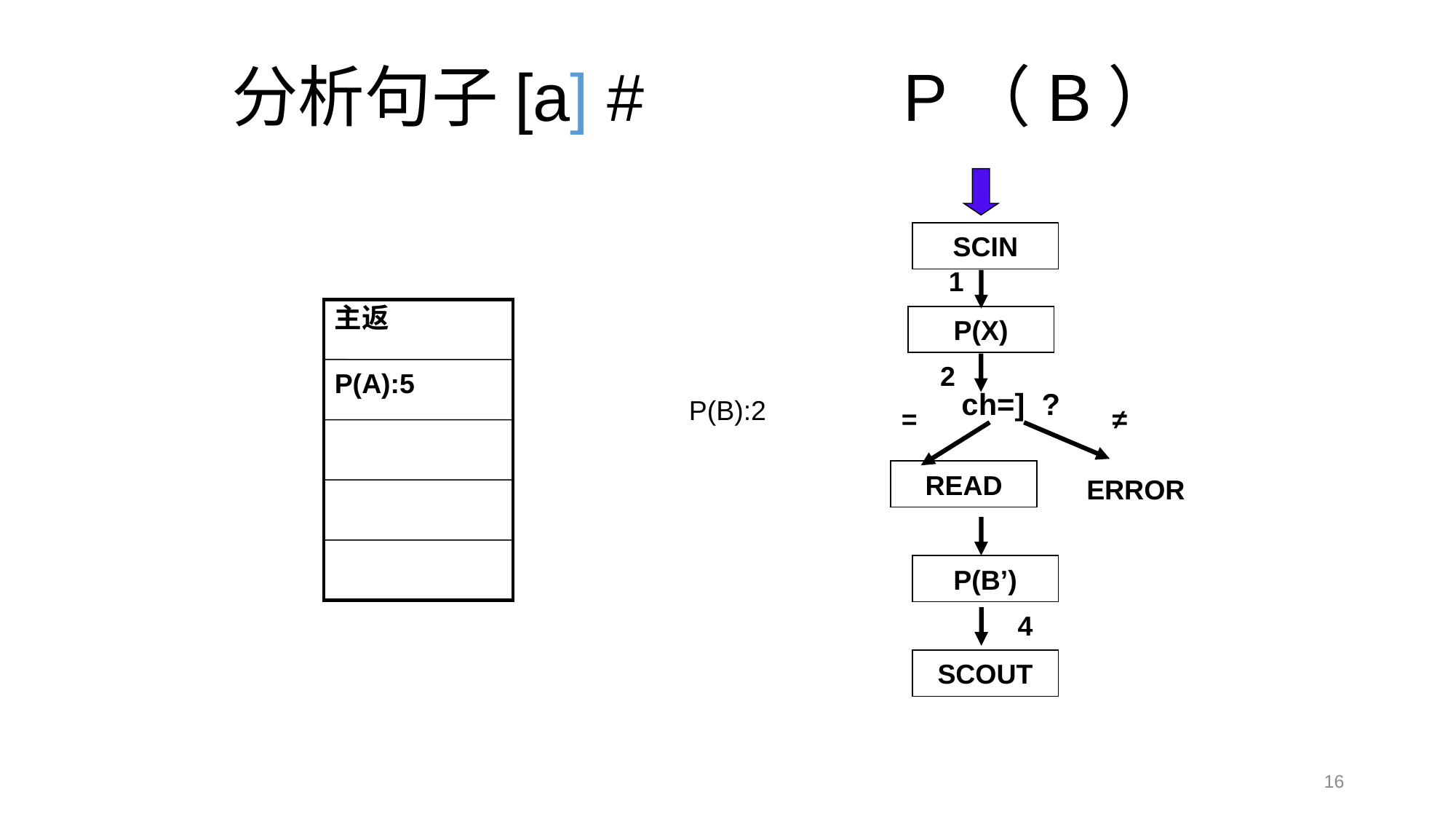

# 分析句子[a] #              P（B）

SCIN
1

主返

P(A):5

P(X)
2

   ch=]  ?
P(B):2
=
≠

READ
ERROR

P(B’)
4

SCOUT
16